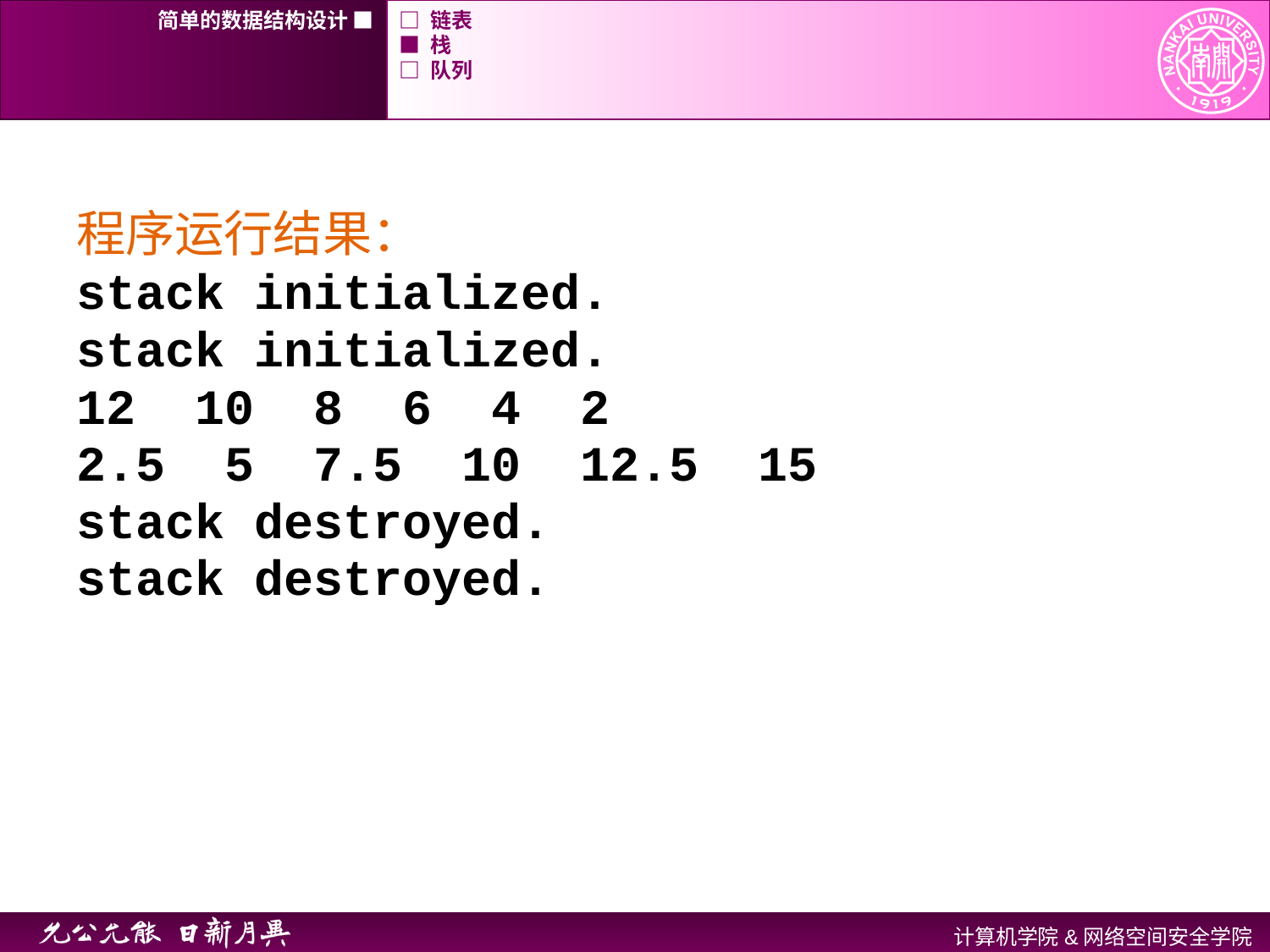

简单的数据结构设计 ■
□ 链表
■ 栈
□ 队列

程序运行结果：
stack initialized.
stack initialized.
12  10  8  6  4  2
2.5  5  7.5  10  12.5  15
stack destroyed.
stack destroyed.